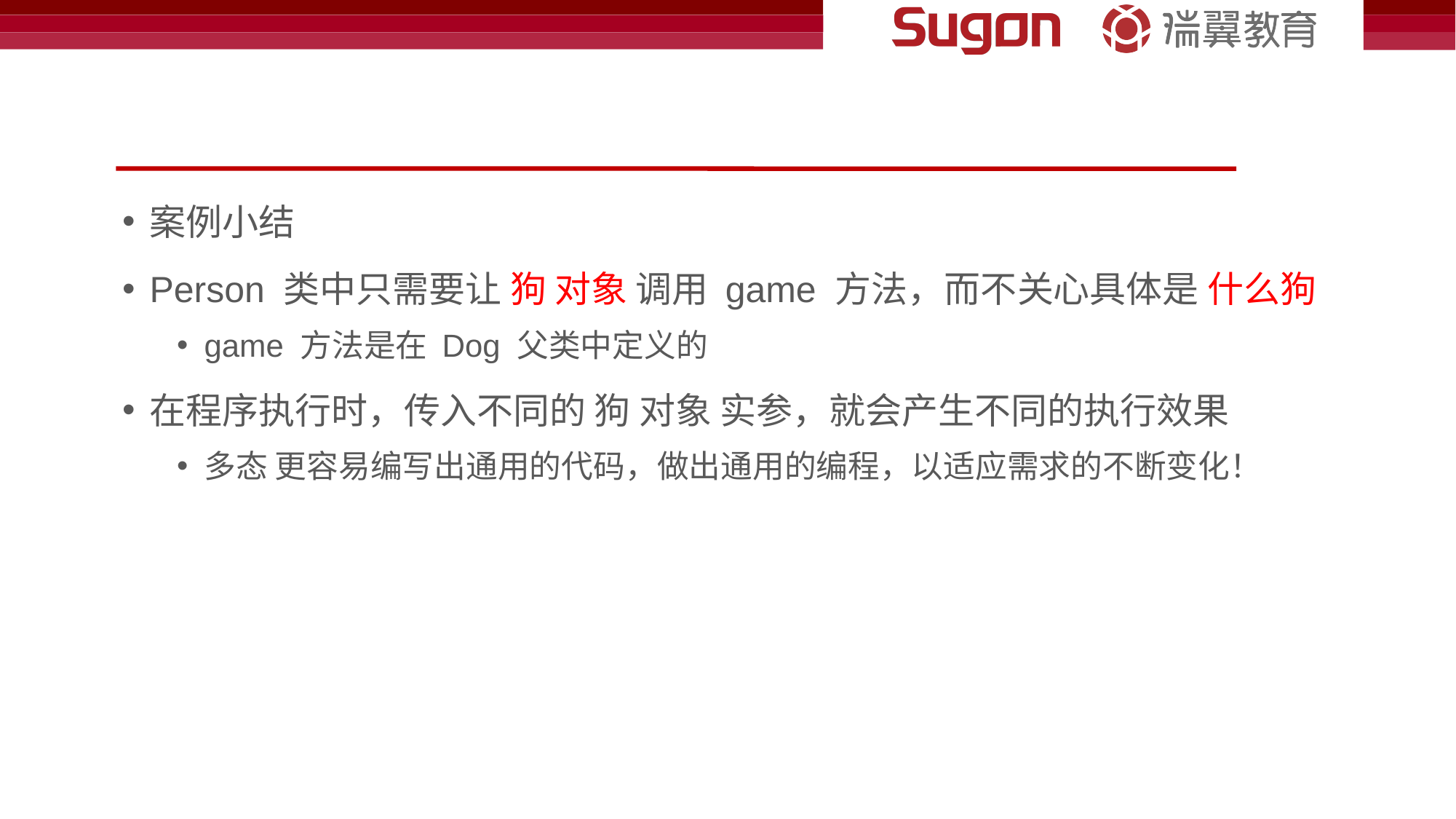

#
案例小结
Person 类中只需要让 狗 对象 调用 game 方法，而不关心具体是 什么狗
game 方法是在 Dog 父类中定义的
在程序执行时，传入不同的 狗 对象 实参，就会产生不同的执行效果
多态 更容易编写出通用的代码，做出通用的编程，以适应需求的不断变化！